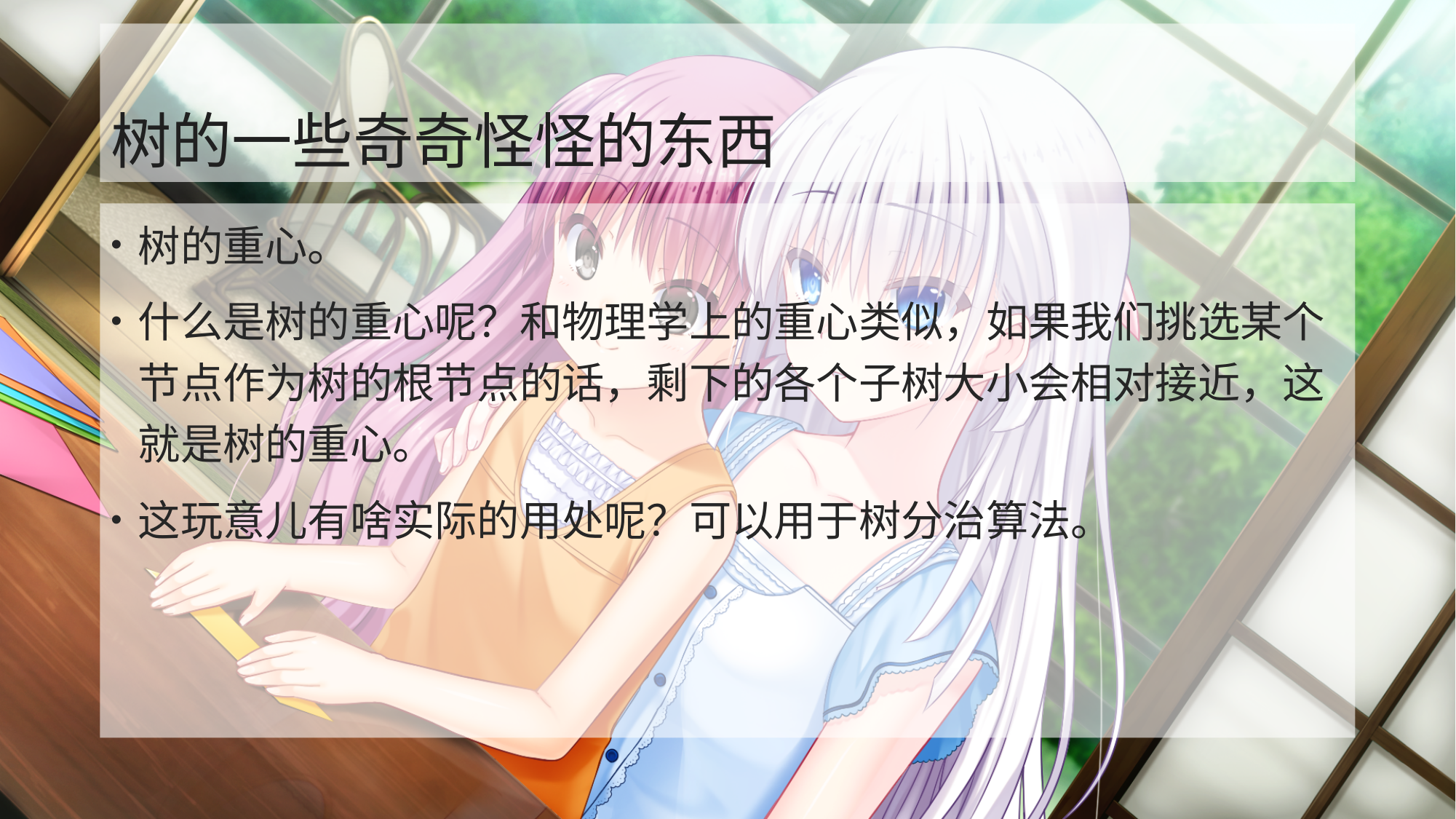

# 树的一些奇奇怪怪的东西
树的重心。
什么是树的重心呢？和物理学上的重心类似，如果我们挑选某个节点作为树的根节点的话，剩下的各个子树大小会相对接近，这就是树的重心。
这玩意儿有啥实际的用处呢？可以用于树分治算法。